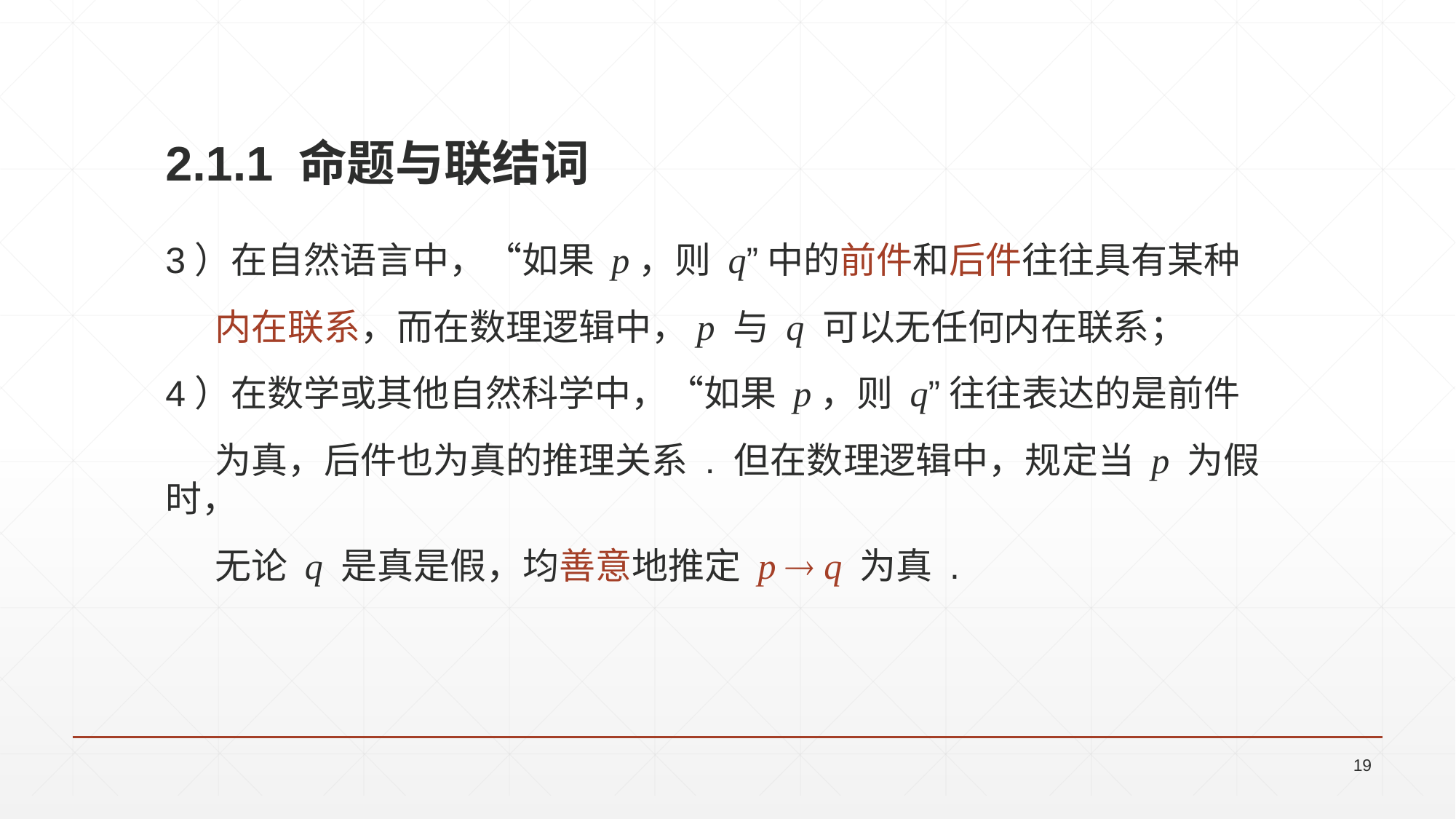

2.1.1 命题与联结词
3）在自然语言中，“如果 p，则 q”中的前件和后件往往具有某种
     内在联系，而在数理逻辑中，p 与 q 可以无任何内在联系；
4）在数学或其他自然科学中，“如果 p，则 q”往往表达的是前件
     为真，后件也为真的推理关系 . 但在数理逻辑中，规定当 p 为假时，
     无论 q 是真是假，均善意地推定 p → q 为真 .
19